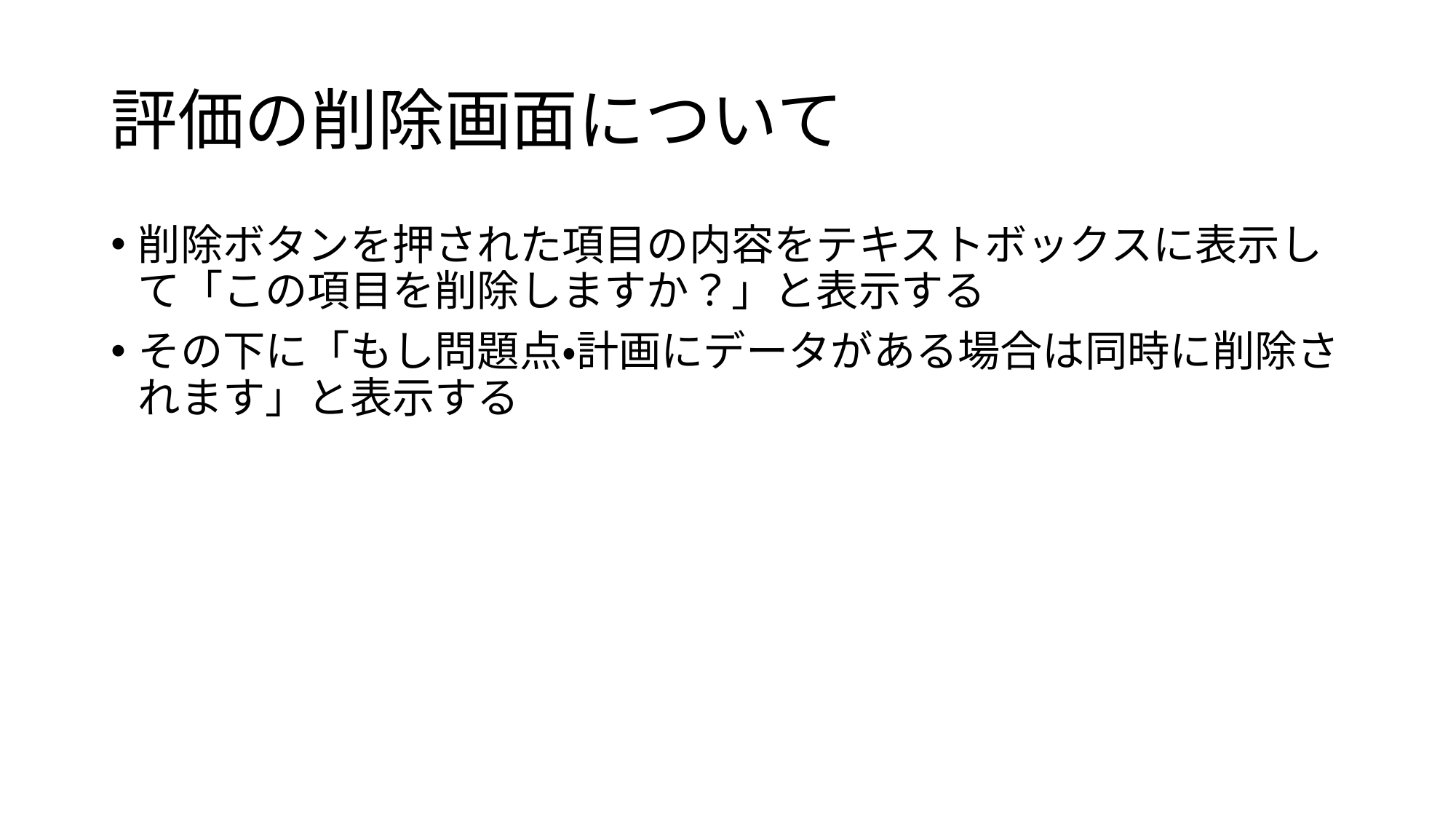

# 評価の削除画面について
削除ボタンを押された項目の内容をテキストボックスに表示して「この項目を削除しますか？」と表示する
その下に「もし問題点・計画にデータがある場合は同時に削除されます」と表示する